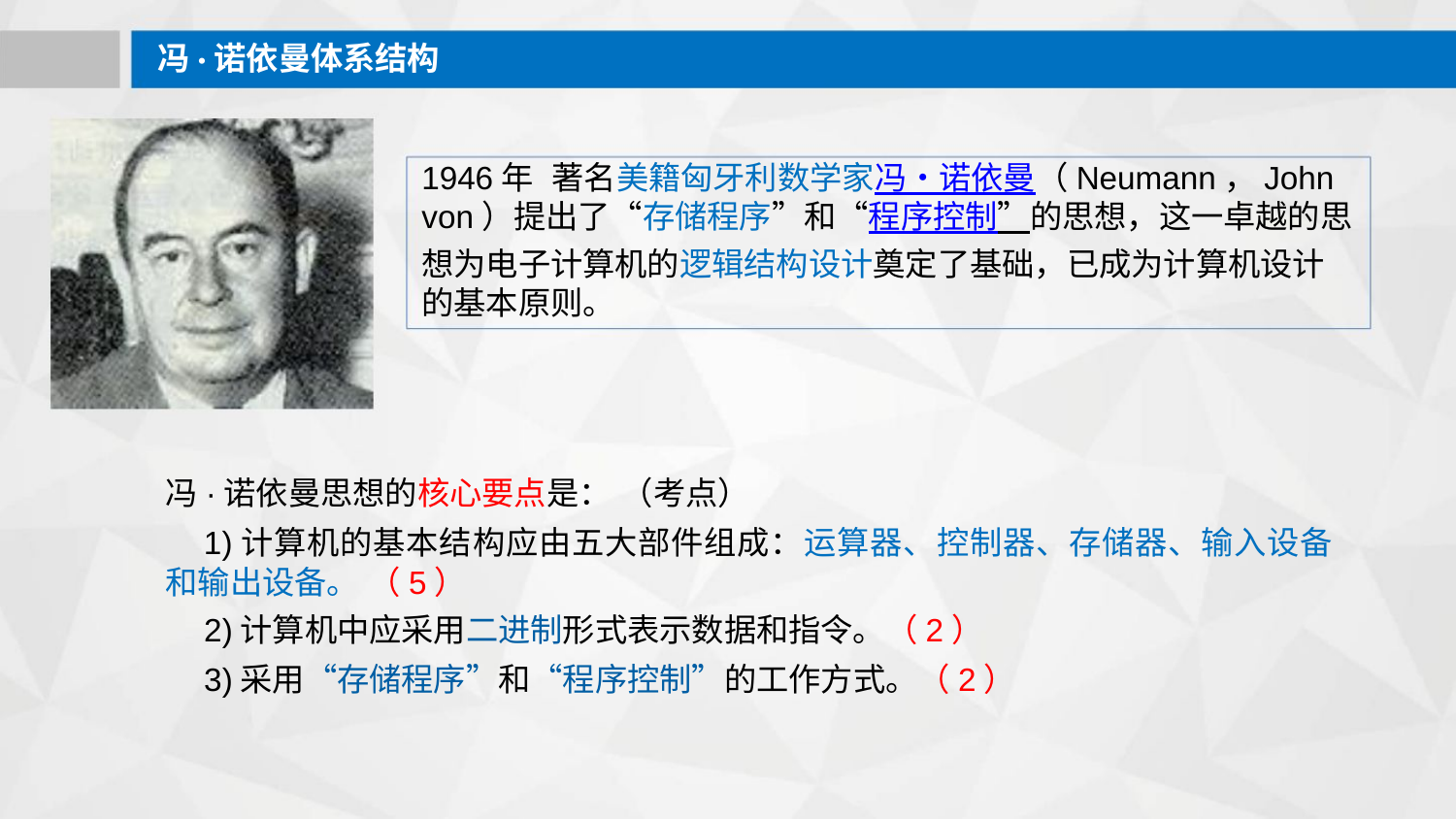

冯·诺依曼体系结构
1946年 著名美籍匈牙利数学家冯·诺依曼（Neumann，John
von）提出了“存储程序”和“程序控制”的思想，这一卓越的思
想为电子计算机的逻辑结构设计奠定了基础，已成为计算机设计
的基本原则。
冯·诺依曼思想的核心要点是： （考点）
1)计算机的基本结构应由五大部件组成：运算器、控制器、存储器、输入设备
和输出设备。 （5）
2)计算机中应采用二进制形式表示数据和指令。（2）
3)采用“存储程序”和“程序控制”的工作方式。（2）